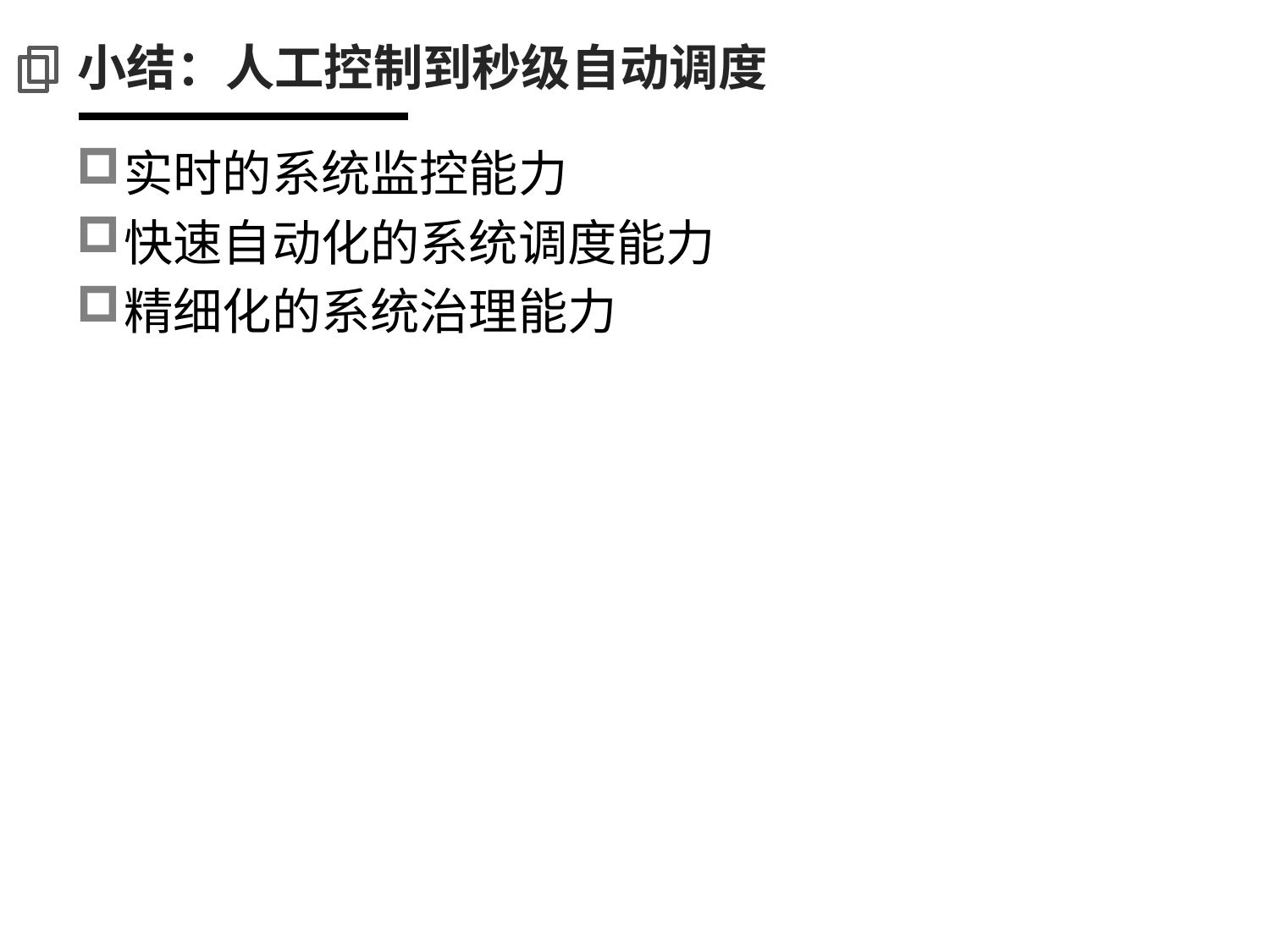

# 小结：人工控制到秒级自动调度
实时的系统监控能力
快速自动化的系统调度能力
精细化的系统治理能力